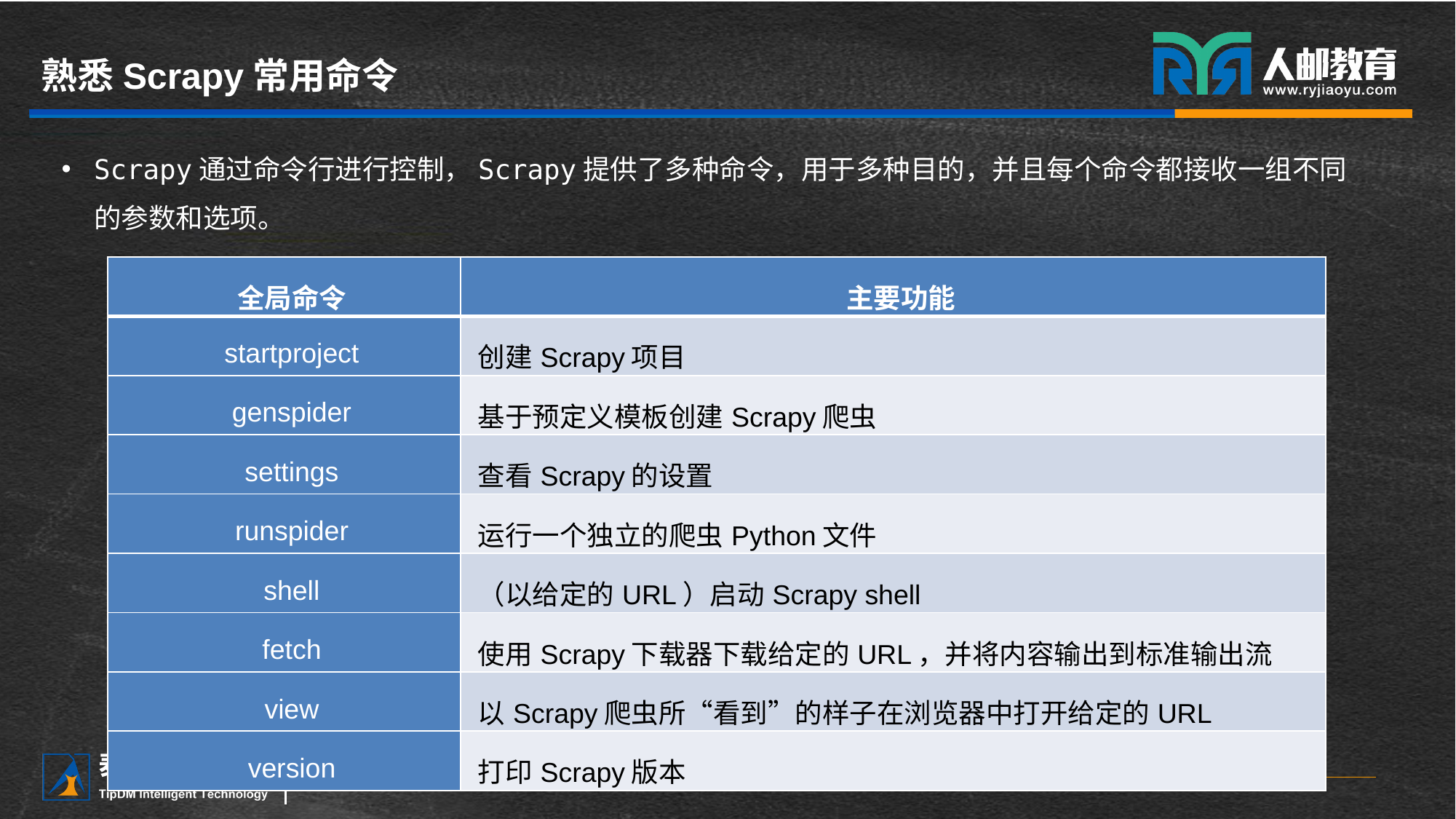

# 熟悉Scrapy常用命令
Scrapy通过命令行进行控制，Scrapy提供了多种命令，用于多种目的，并且每个命令都接收一组不同的参数和选项。

| 全局命令 | 主要功能 |
| --- | --- |
| startproject | 创建Scrapy项目 |
| genspider | 基于预定义模板创建Scrapy爬虫 |
| settings | 查看Scrapy的设置 |
| runspider | 运行一个独立的爬虫Python文件 |
| shell | （以给定的URL）启动Scrapy shell |
| fetch | 使用Scrapy下载器下载给定的URL，并将内容输出到标准输出流 |
| view | 以Scrapy爬虫所“看到”的样子在浏览器中打开给定的URL |
| version | 打印Scrapy版本 |